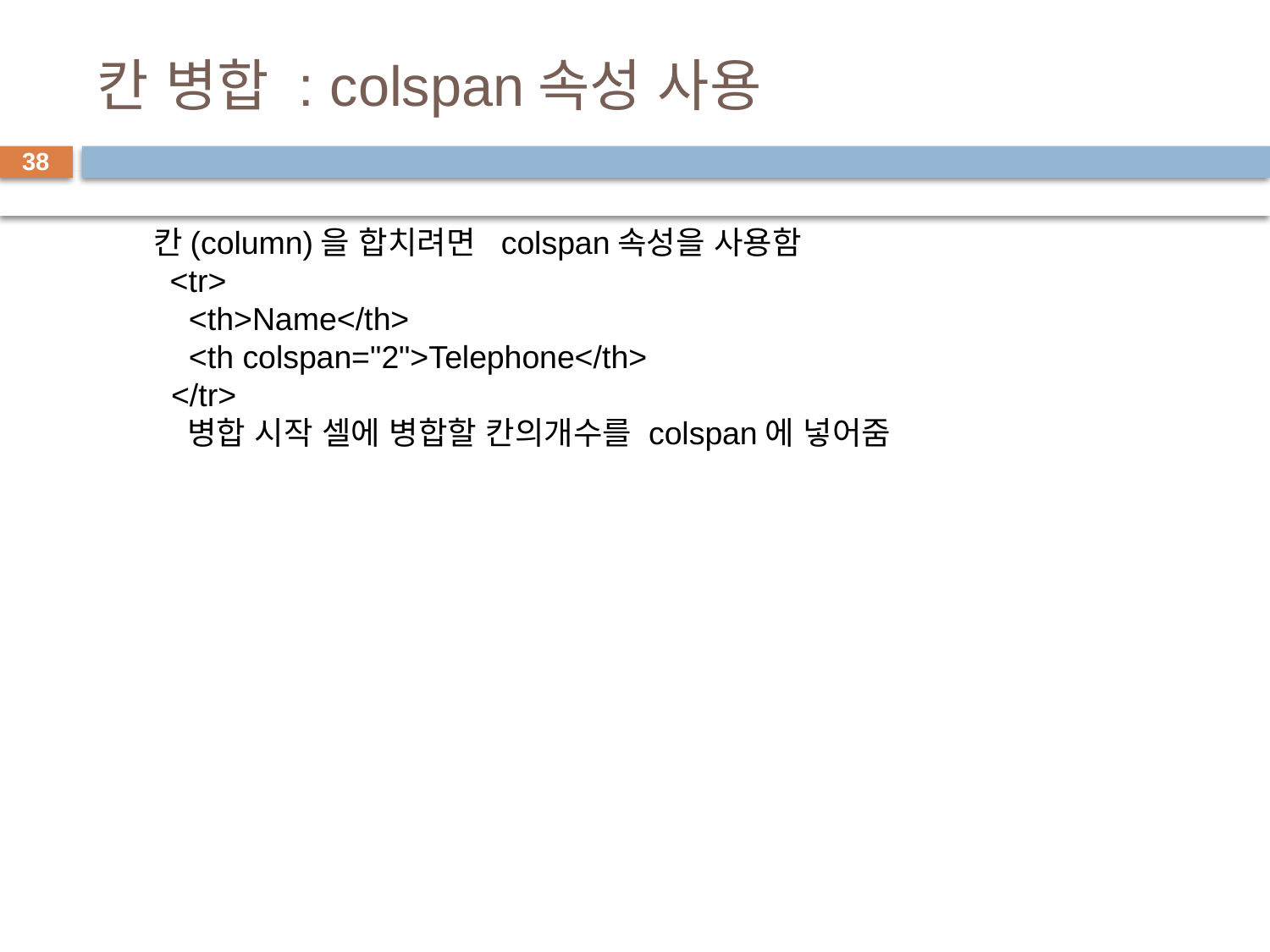

# 칸 병합 : colspan속성 사용
38
칸(column)을 합치려면  colspan속성을 사용함
 <tr>
    <th>Name</th>
    <th colspan="2">Telephone</th>
  </tr>
   병합 시작 셀에 병합할 칸의개수를 colspan에 넣어줌